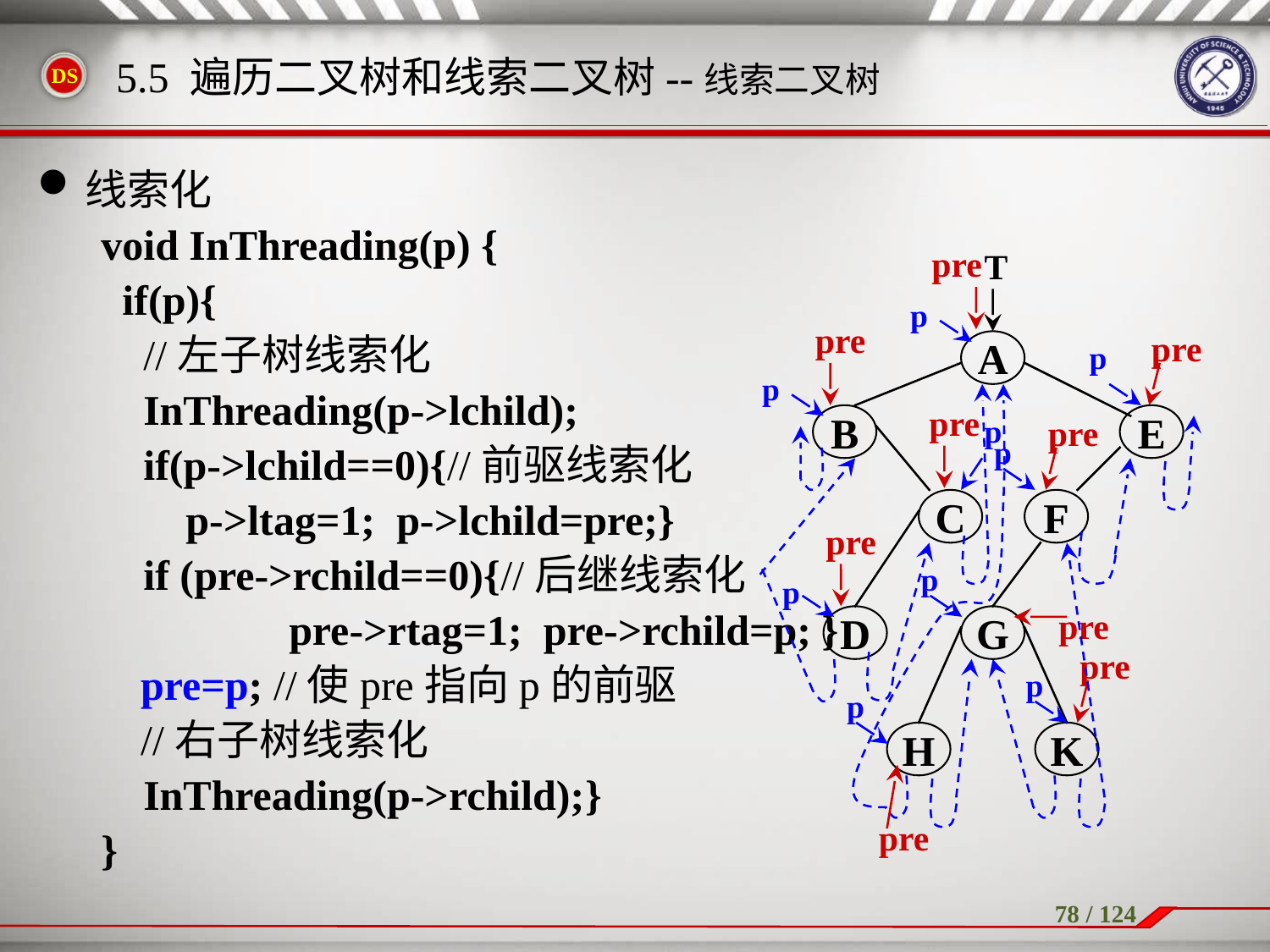

线索化
void InThreading(p) {
  if(p){
    //左子树线索化
    InThreading(p->lchild);
    if(p->lchild==0){//前驱线索化
        p->ltag=1;  p->lchild=pre;}
    if (pre->rchild==0){//后继线索化
		  pre->rtag=1;  pre->rchild=p; }
	pre=p; //使pre指向p的前驱
	//右子树线索化
    InThreading(p->rchild);}
}
5.5 遍历二叉树和线索二叉树--线索二叉树
pre
T

p

pre

pre
A
p
p

pre
B
p
pre
E

p

C
F

pre

p

p

pre
D
G

pre

p
p

H
K

pre